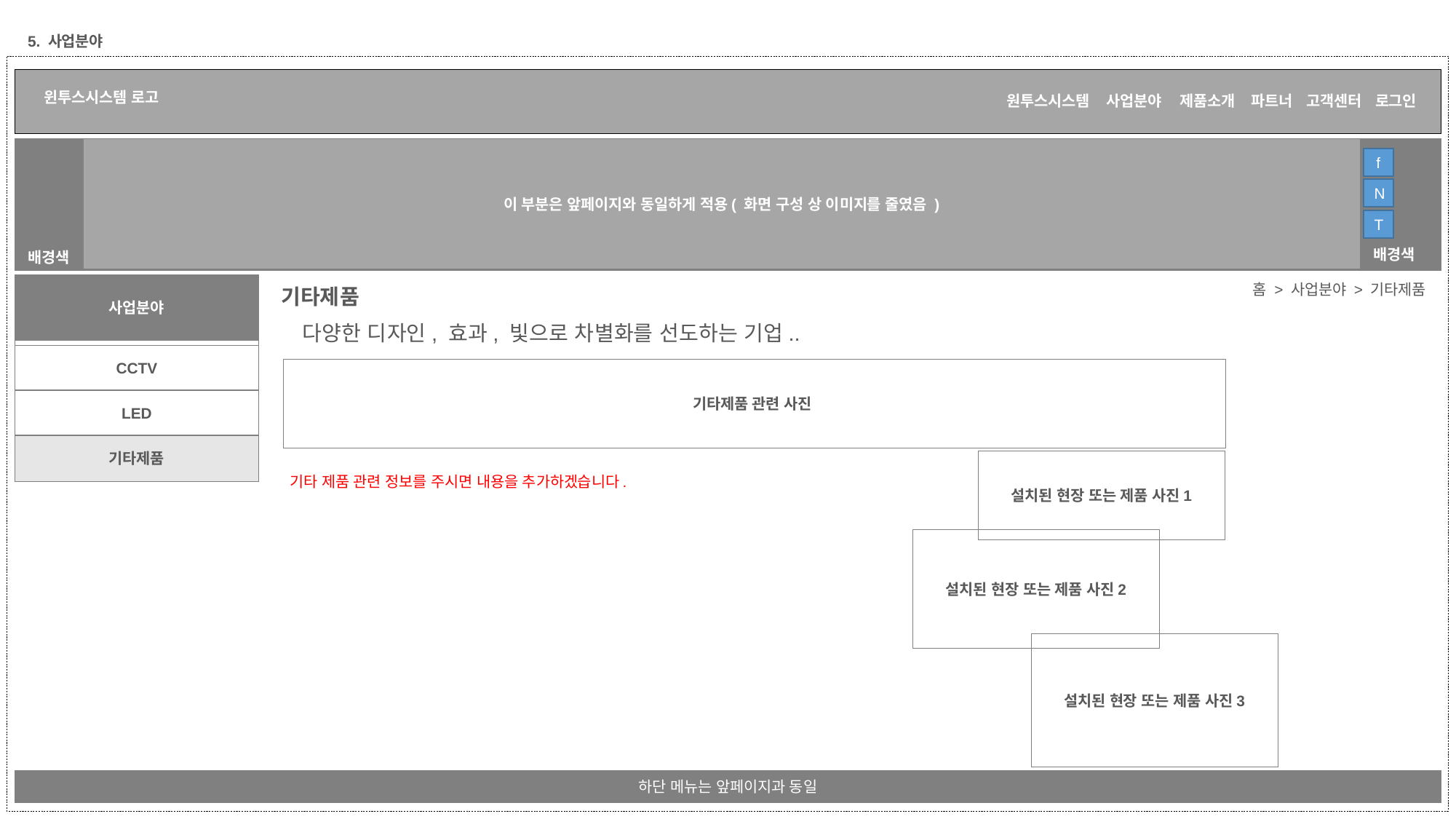

5. 사업분야

이 부분은 앞페이지와 동일하게 적용( 화면 구성 상 이미지를 줄였음 )
f
N
T
배경색
배경색
홈 > 사업분야 > 기타제품
사업분야

기타제품
다양한 디자인, 효과, 빛으로 차별화를 선도하는 기업..
CCTV
기타제품 관련 사진
LED
기타제품

기타 제품 관련 정보를 주시면 내용을 추가하겠습니다.
설치된 현장 또는 제품 사진1
설치된 현장 또는 제품 사진2
설치된 현장 또는 제품 사진3